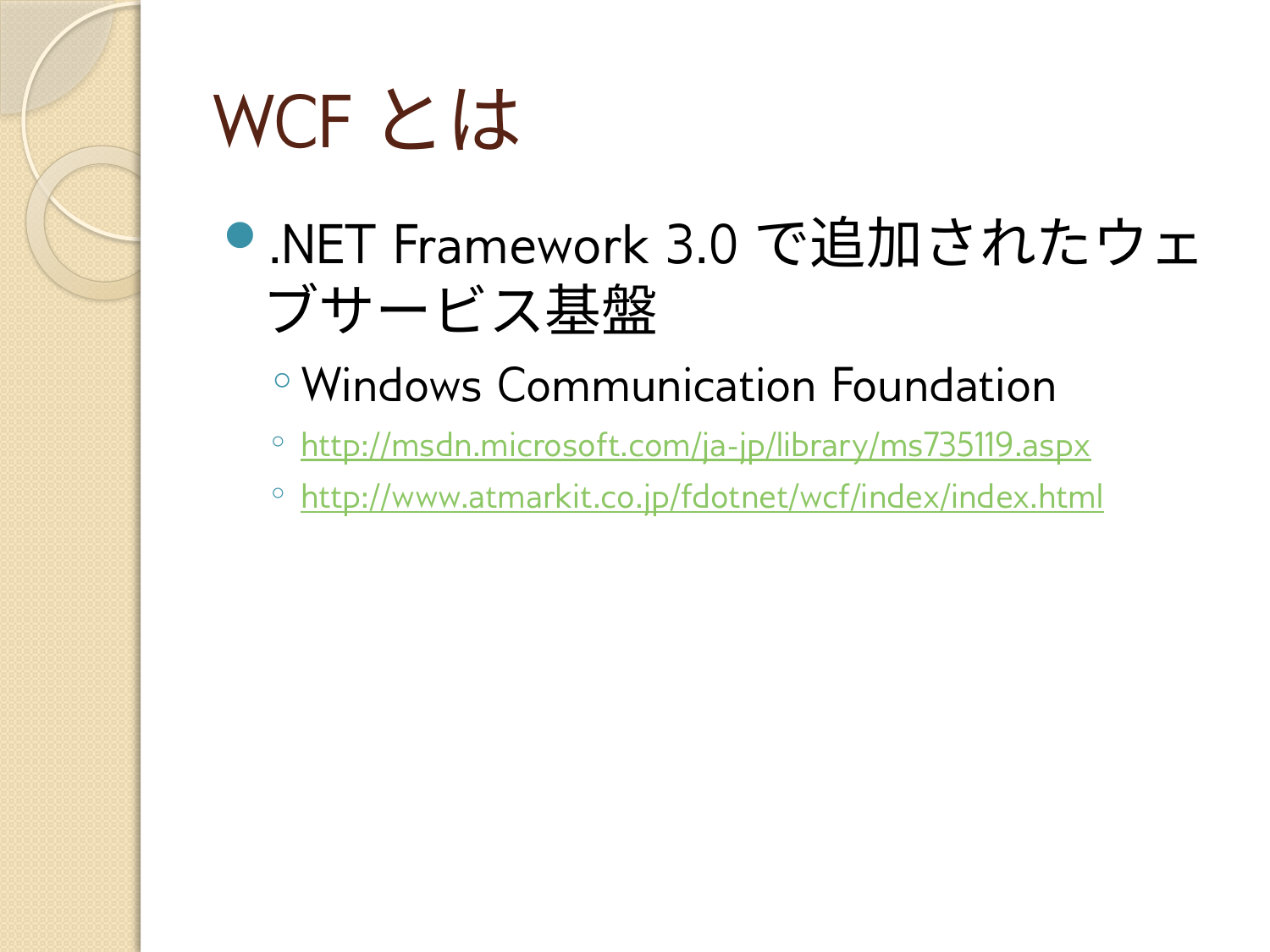

# WCFとは
.NET Framework 3.0で追加されたウェブサービス基盤
Windows Communication Foundation
http://msdn.microsoft.com/ja-jp/library/ms735119.aspx
http://www.atmarkit.co.jp/fdotnet/wcf/index/index.html